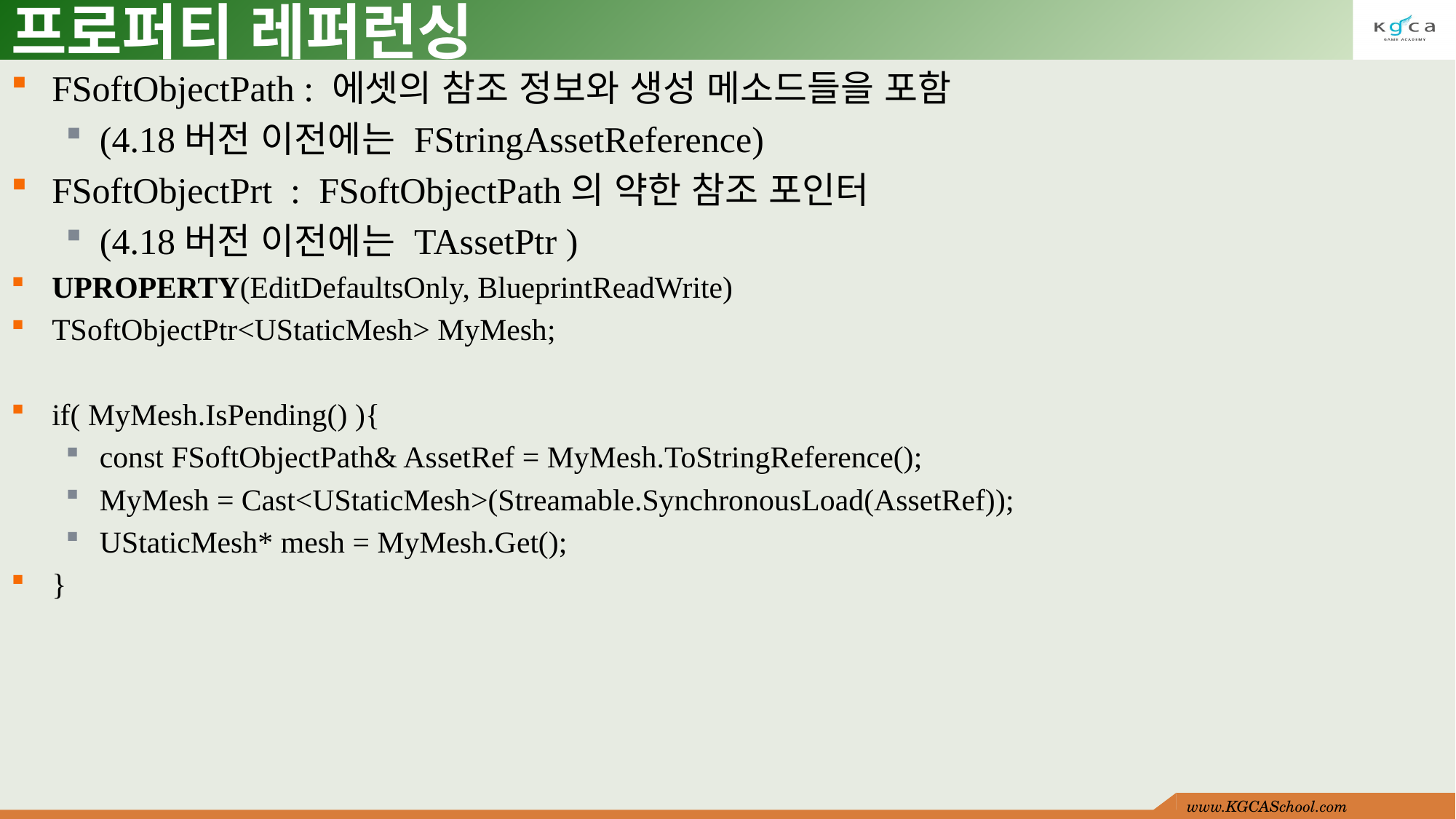

# 프로퍼티 레퍼런싱
FSoftObjectPath : 에셋의 참조 정보와 생성 메소드들을 포함
(4.18버전 이전에는 FStringAssetReference)
FSoftObjectPrt  :  FSoftObjectPath의 약한 참조 포인터
(4.18버전 이전에는 TAssetPtr )
UPROPERTY(EditDefaultsOnly, BlueprintReadWrite)
TSoftObjectPtr<UStaticMesh> MyMesh;

if( MyMesh.IsPending() ){
const FSoftObjectPath& AssetRef = MyMesh.ToStringReference();
MyMesh = Cast<UStaticMesh>(Streamable.SynchronousLoad(AssetRef));
UStaticMesh* mesh = MyMesh.Get();
}